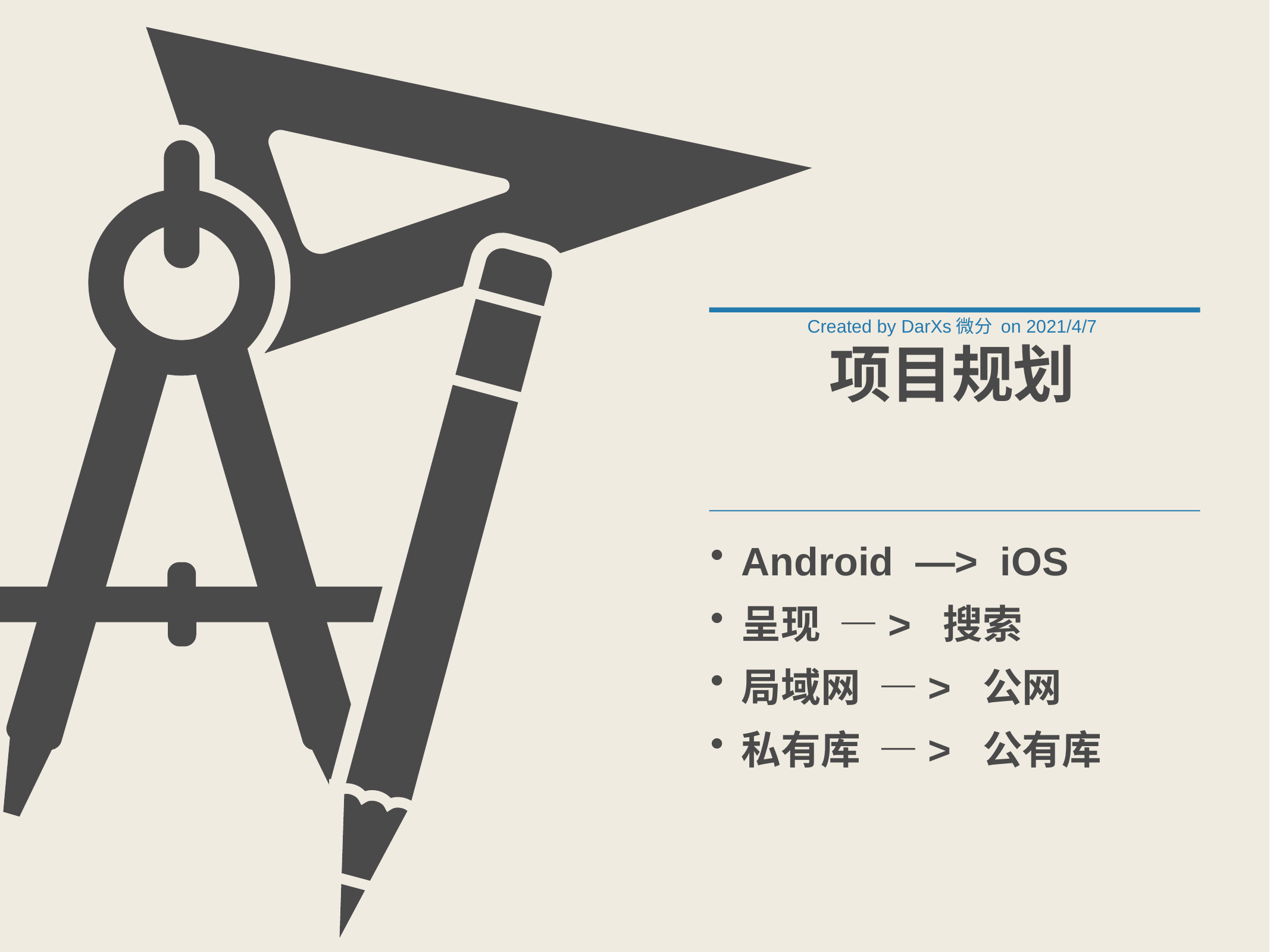

Created by DarXs微分 on 2021/4/7
# 项目规划
Android  —>  iOS
呈现  —>  搜索
局域网  —>  公网
私有库  —>  公有库